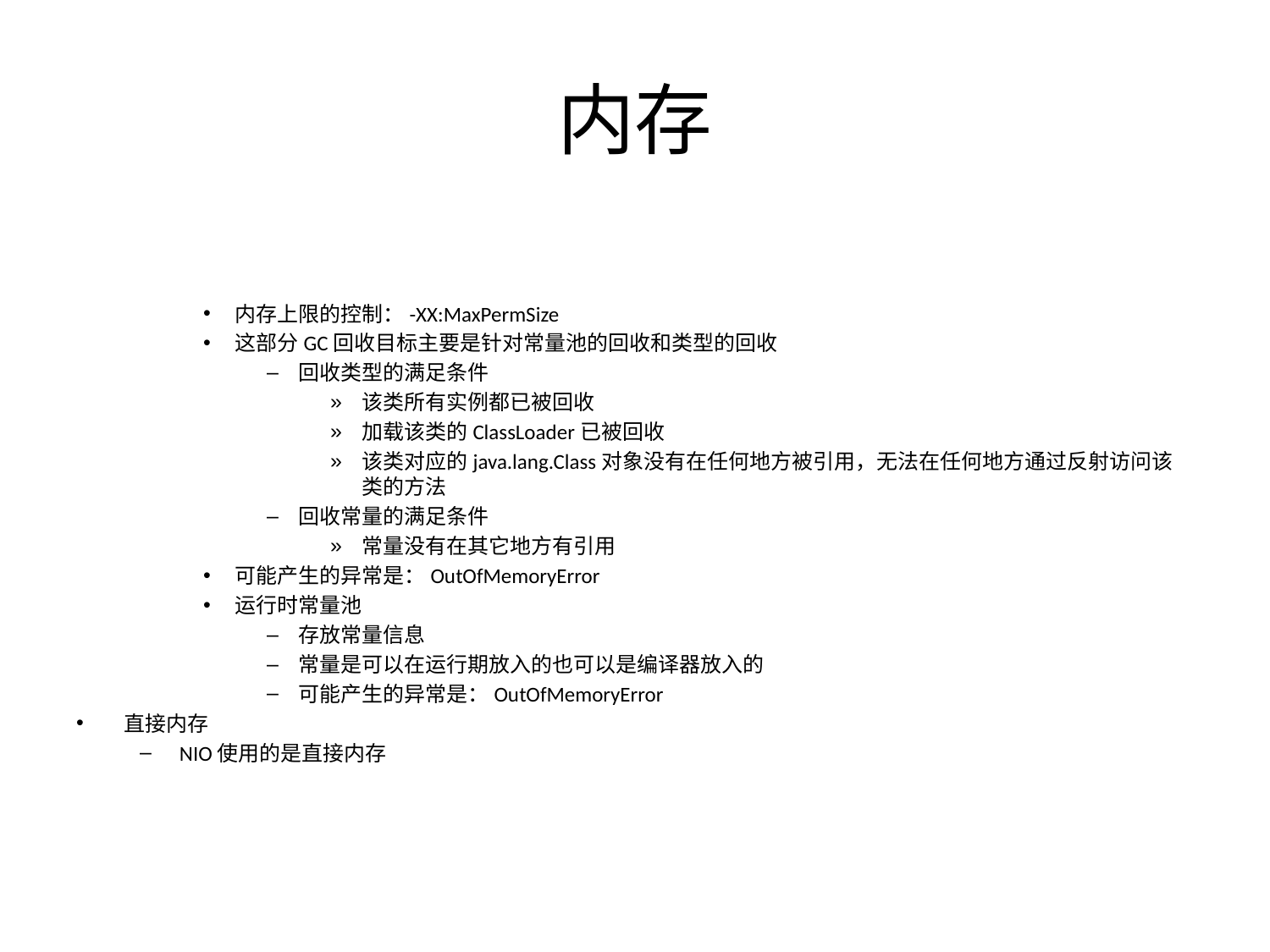

# 内存

内存上限的控制：-XX:MaxPermSize
这部分GC回收目标主要是针对常量池的回收和类型的回收
回收类型的满足条件
该类所有实例都已被回收
加载该类的ClassLoader已被回收
该类对应的java.lang.Class对象没有在任何地方被引用，无法在任何地方通过反射访问该类的方法
回收常量的满足条件
常量没有在其它地方有引用
可能产生的异常是：OutOfMemoryError
运行时常量池
存放常量信息
常量是可以在运行期放入的也可以是编译器放入的
可能产生的异常是：OutOfMemoryError
直接内存
NIO使用的是直接内存